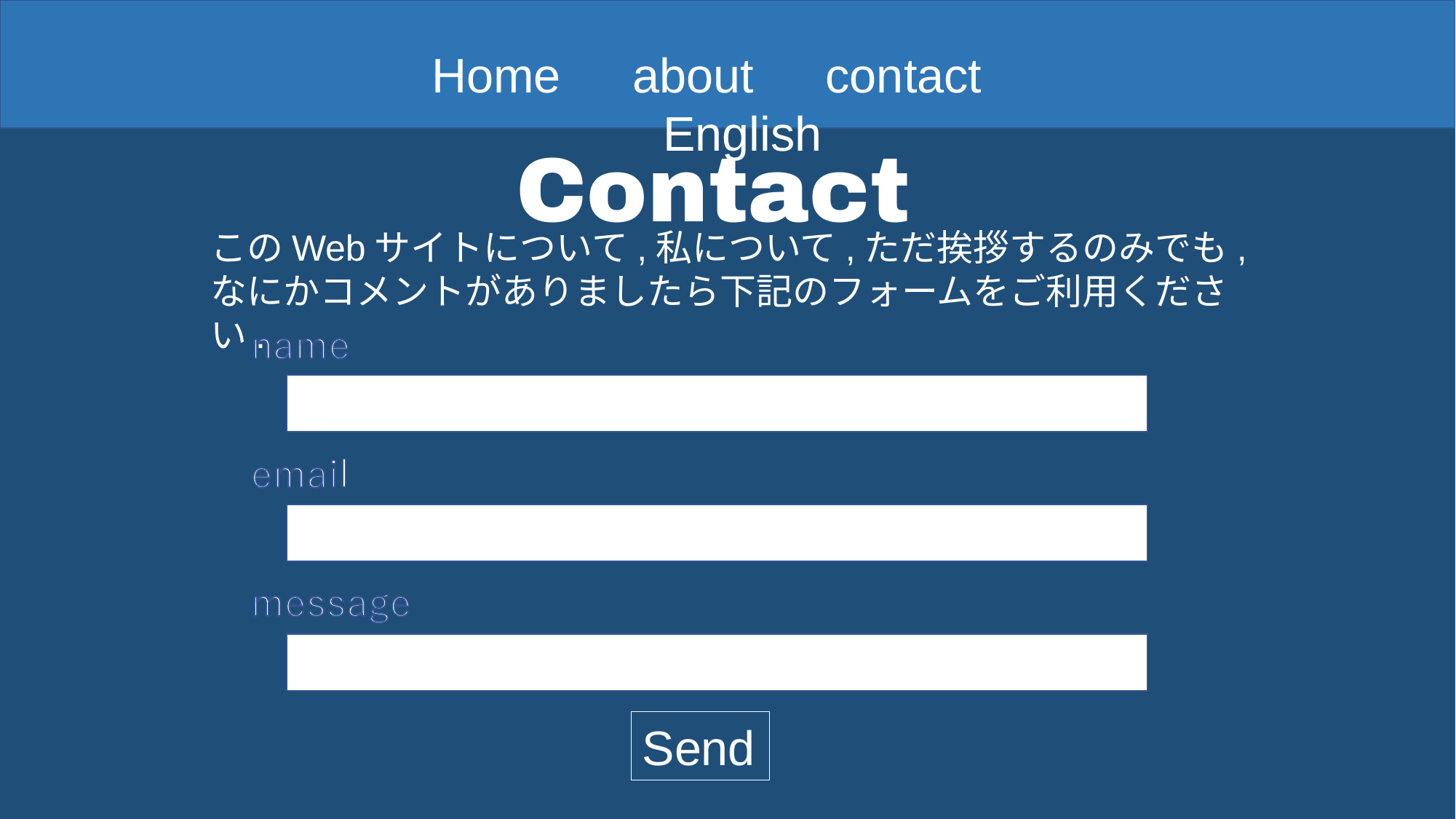

Home　about　contact　English
Contact
このWebサイトについて,私について,ただ挨拶するのみでも,なにかコメントがありましたら下記のフォームをご利用ください.

Send